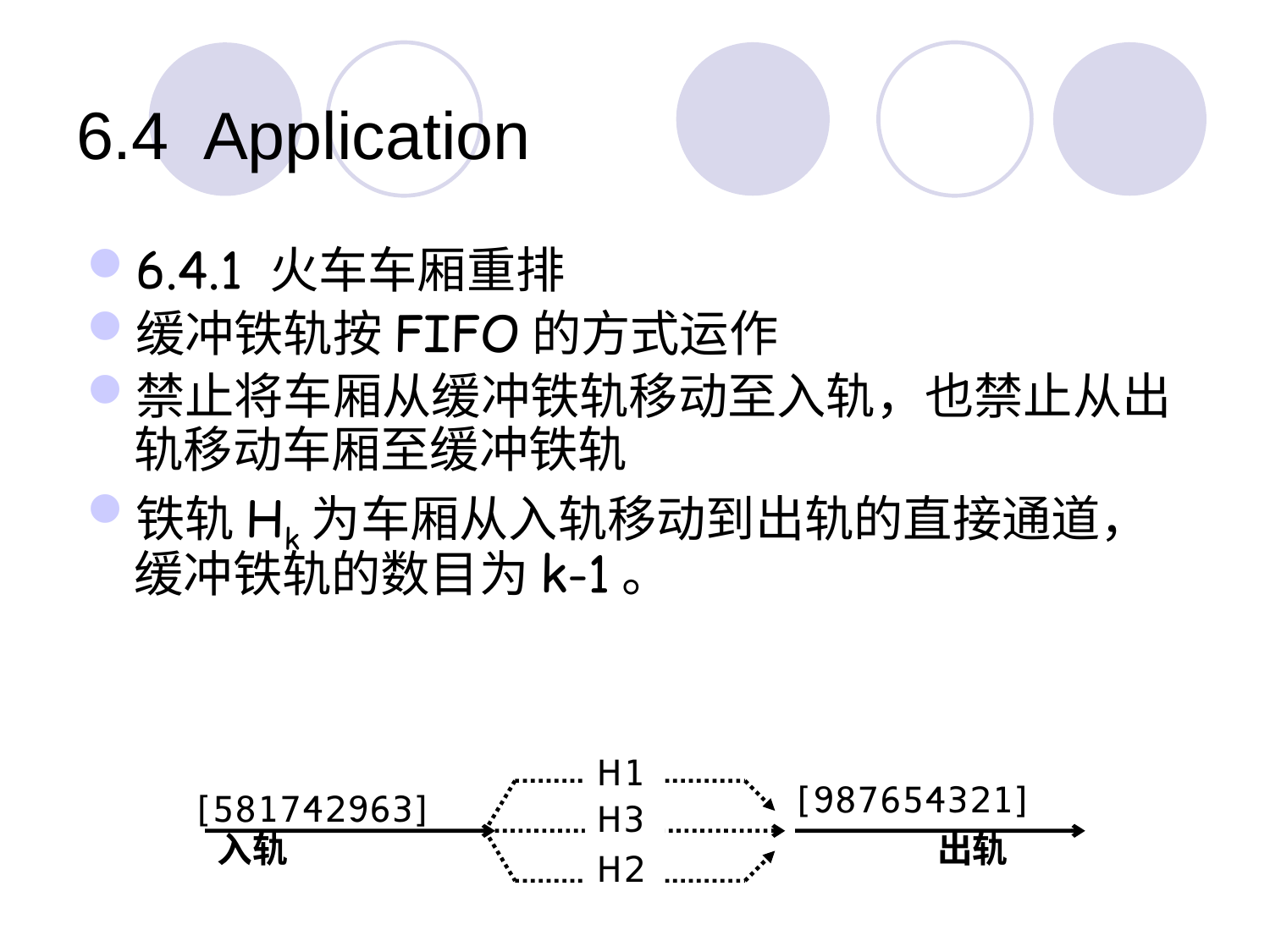

# 6.4	Application
6.4.1 火车车厢重排
缓冲铁轨按FIFO的方式运作
禁止将车厢从缓冲铁轨移动至入轨，也禁止从出轨移动车厢至缓冲铁轨
铁轨Hk为车厢从入轨移动到出轨的直接通道，缓冲铁轨的数目为k-1。
H1
[987654321]
[581742963]

H3
入轨
出轨

H2

19